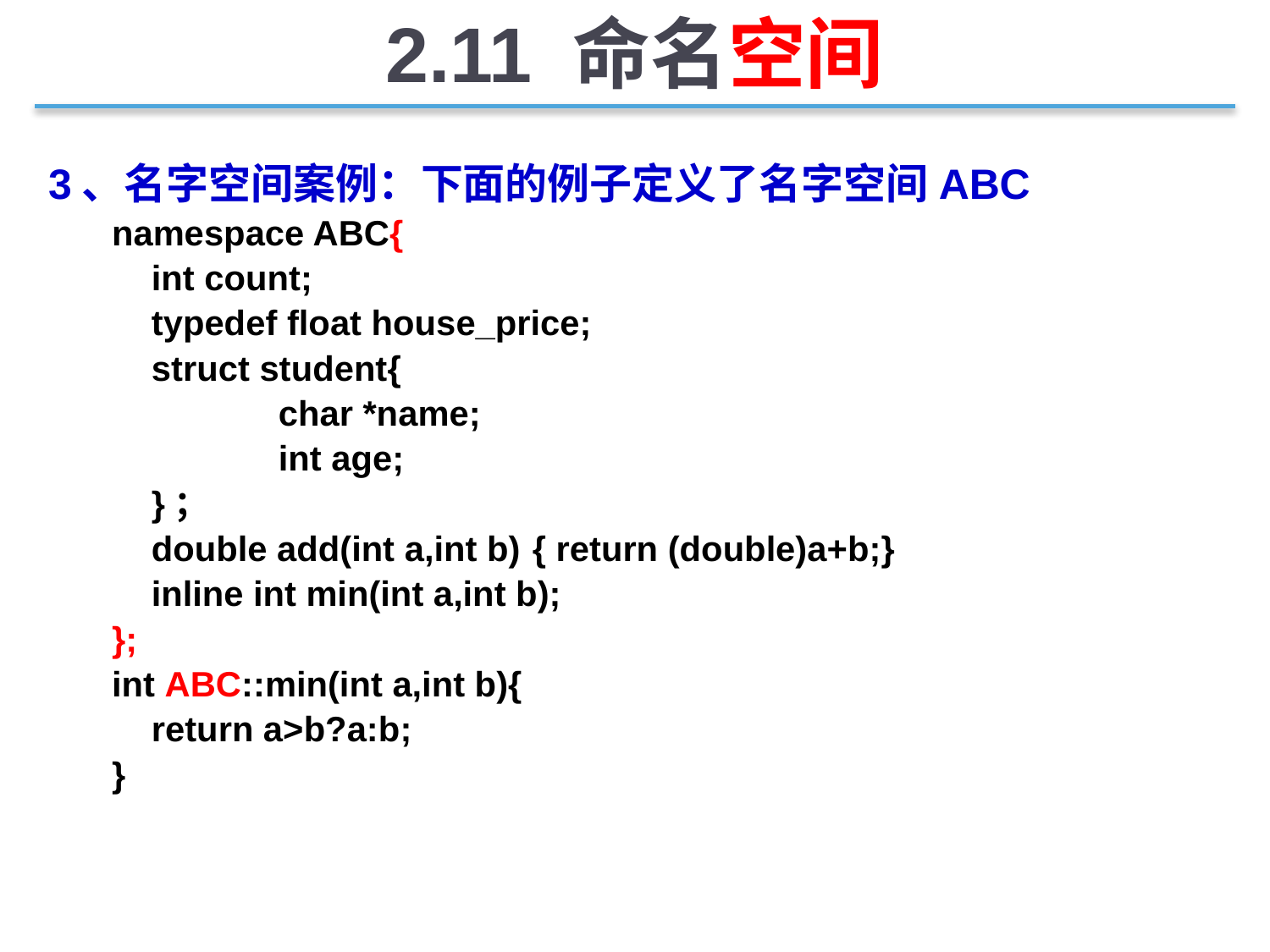

2.11 命名空间
3、名字空间案例：下面的例子定义了名字空间ABC
namespace ABC{
	int count;
	typedef float house_price;
	struct student{
		char *name;
		int age;
	}；
	double add(int a,int b)	{ return (double)a+b;}
	inline int min(int a,int b);
};
int ABC::min(int a,int b){
	return a>b?a:b;
}